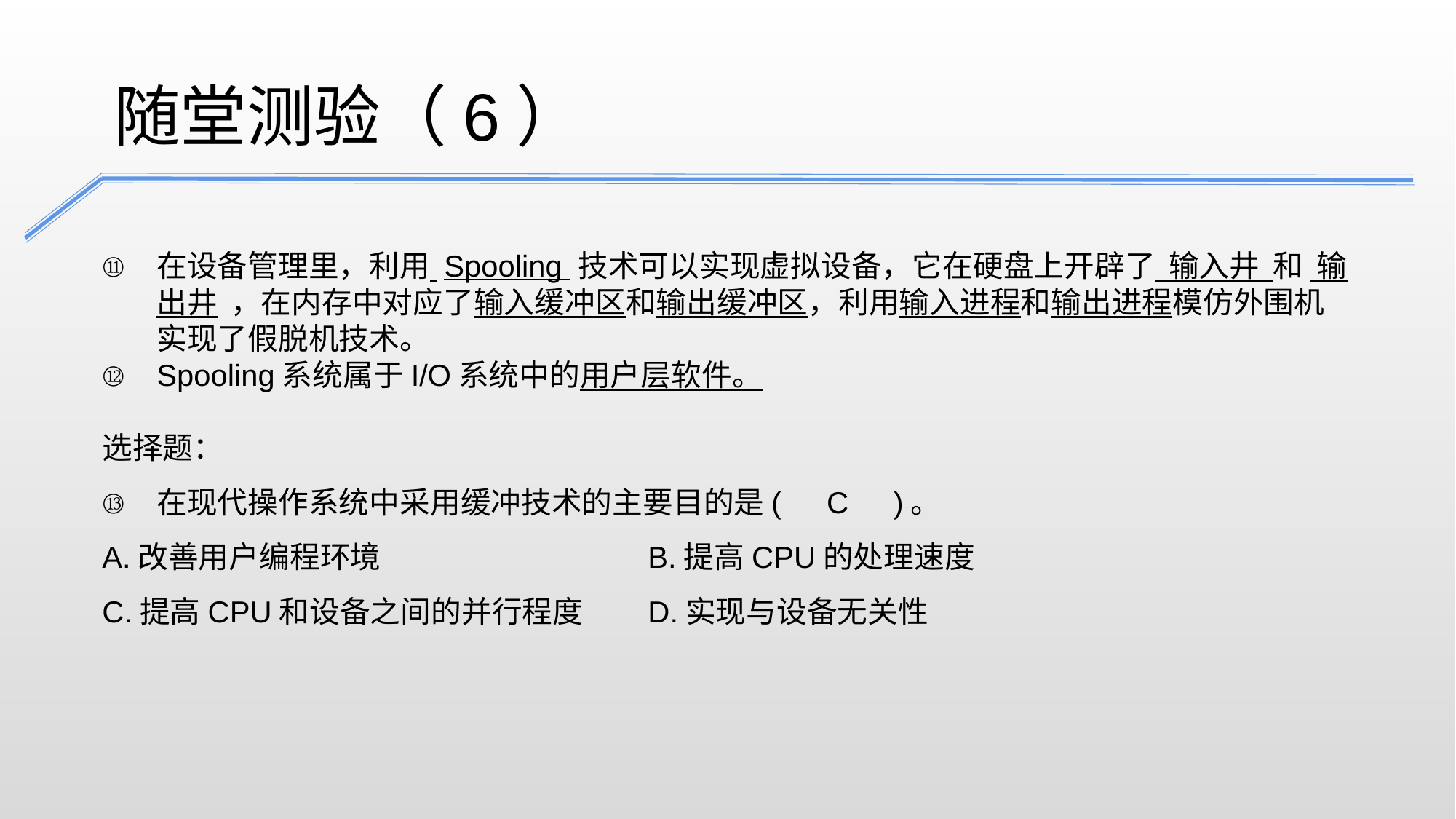

随堂测验（6）
在设备管理里，利用 Spooling 技术可以实现虚拟设备，它在硬盘上开辟了  输入井  和  输出井  ，在内存中对应了输入缓冲区和输出缓冲区，利用输入进程和输出进程模仿外围机实现了假脱机技术。
Spooling系统属于I/O系统中的用户层软件。

选择题：
在现代操作系统中采用缓冲技术的主要目的是(　C　)。
A.改善用户编程环境                		B.提高CPU的处理速度
C.提高CPU和设备之间的并行程度   	D.实现与设备无关性